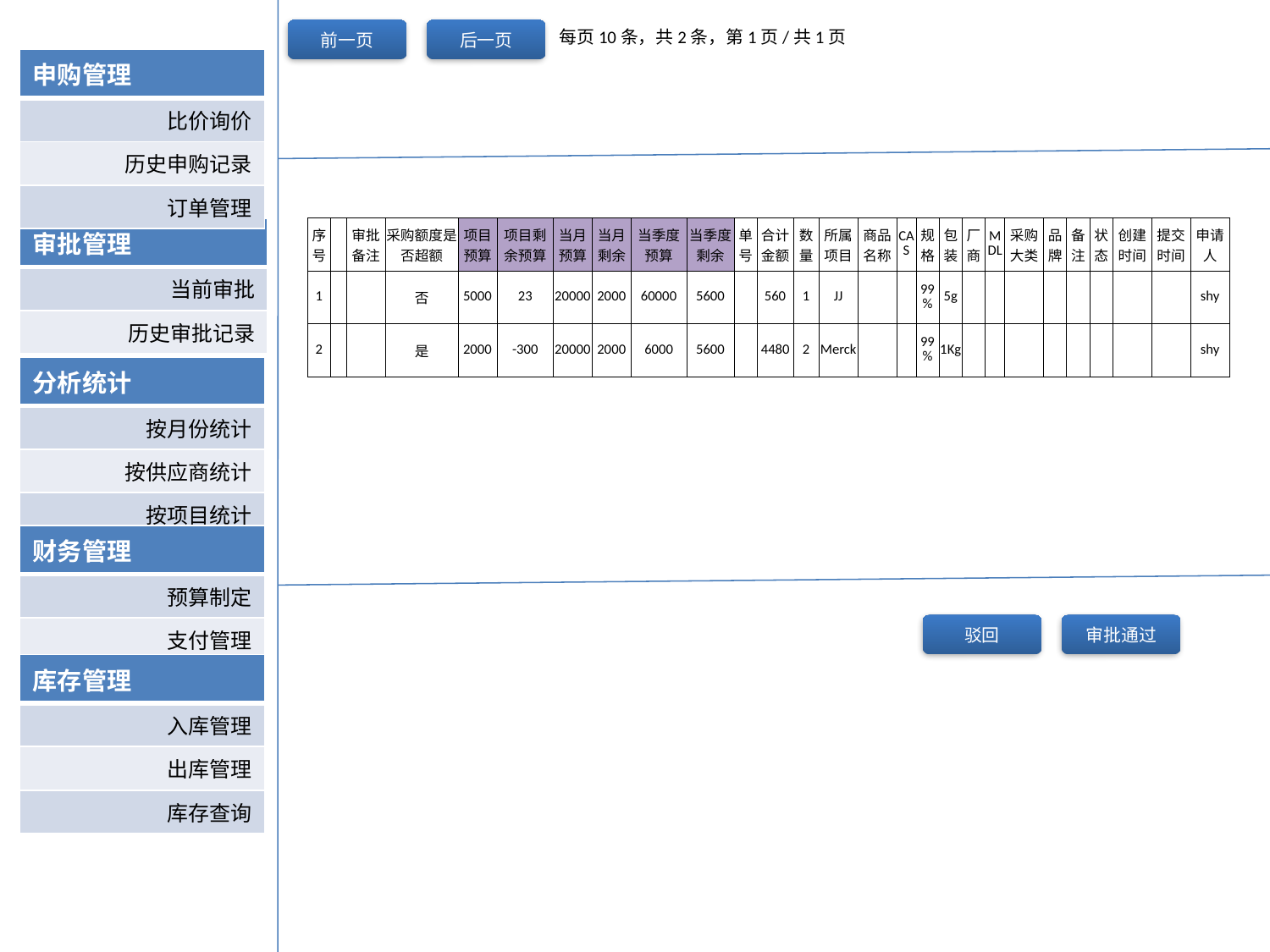

前一页
后一页
每页10条，共2条，第1页/共1页
| 申购管理 |
| --- |
| 比价询价 |
| 历史申购记录 |
| 订单管理 |
| 审批管理 |
| --- |
| 当前审批 |
| 历史审批记录 |
| 序号 |  | 审批备注 | 采购额度是否超额 | 项目预算 | 项目剩余预算 | 当月预算 | 当月剩余 | 当季度预算 | 当季度剩余 | 单号 | 合计金额 | 数量 | 所属项目 | 商品名称 | CAS | 规格 | 包装 | 厂商 | MDL | 采购大类 | 品牌 | 备注 | 状态 | 创建时间 | 提交时间 | 申请人 |
| --- | --- | --- | --- | --- | --- | --- | --- | --- | --- | --- | --- | --- | --- | --- | --- | --- | --- | --- | --- | --- | --- | --- | --- | --- | --- | --- |
| 1 |  |  | 否 | 5000 | 23 | 20000 | 2000 | 60000 | 5600 |  | 560 | 1 | JJ |  |  | 99% | 5g |  |  |  |  |  |  |  |  | shy |
| 2 |  |  | 是 | 2000 | -300 | 20000 | 2000 | 6000 | 5600 |  | 4480 | 2 | Merck |  |  | 99% | 1Kg |  |  |  |  |  |  |  |  | shy |
| 分析统计 |
| --- |
| 按月份统计 |
| 按供应商统计 |
| 按项目统计 |
| 财务管理 |
| --- |
| 预算制定 |
| 支付管理 |
驳回
审批通过
| 库存管理 |
| --- |
| 入库管理 |
| 出库管理 |
| 库存查询 |